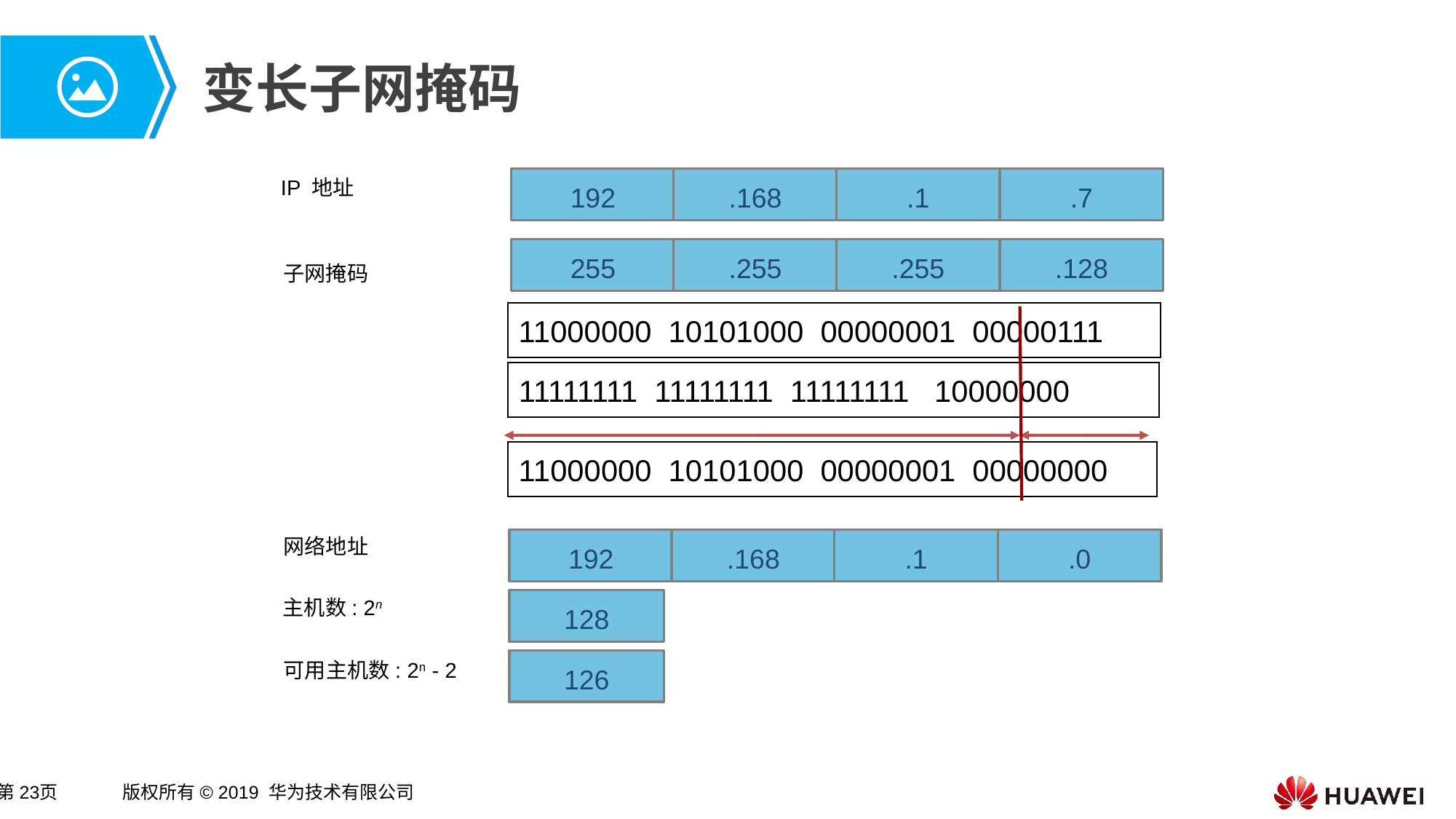

# 变长子网掩码
IP 地址
192
.168
.1
.7
255
.255
.255
.128
子网掩码
11000000  10101000  00000001  00000111

11111111  11111111  11111111   10000000

11000000  10101000  00000001  00000000
网络地址
192
.168
.1
.0
主机数: 2n
128
126
可用主机数: 2n - 2